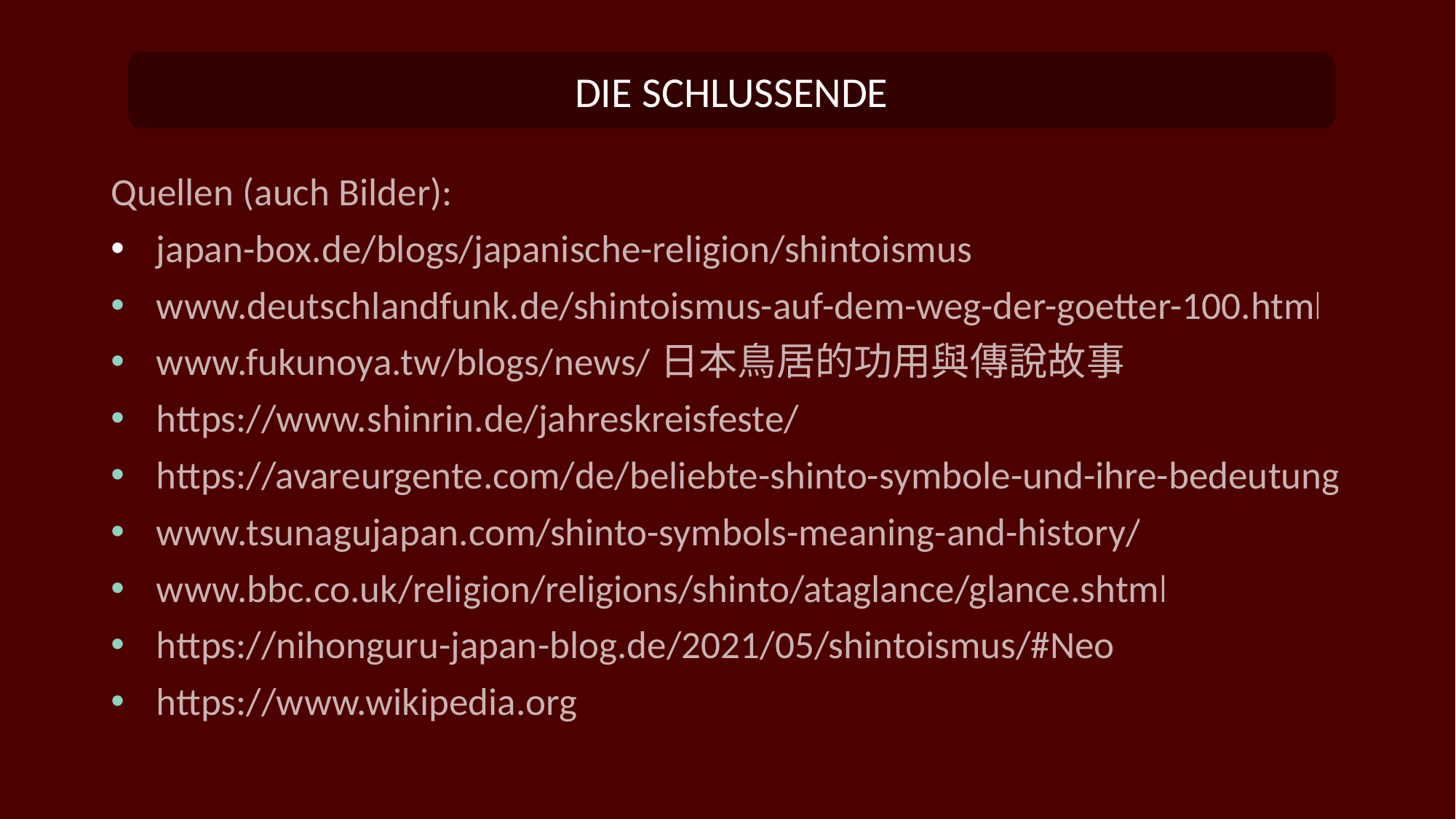

Die Schlussende
Quellen (auch Bilder):
japan-box.de/blogs/japanische-religion/shintoismus
www.deutschlandfunk.de/shintoismus-auf-dem-weg-der-goetter-100.html
www.fukunoya.tw/blogs/news/日本鳥居的功用與傳說故事
https://www.shinrin.de/jahreskreisfeste/
https://avareurgente.com/de/beliebte-shinto-symbole-und-ihre-bedeutung
www.tsunagujapan.com/shinto-symbols-meaning-and-history/
www.bbc.co.uk/religion/religions/shinto/ataglance/glance.shtml
https://nihonguru-japan-blog.de/2021/05/shintoismus/#Neo
https://www.wikipedia.org